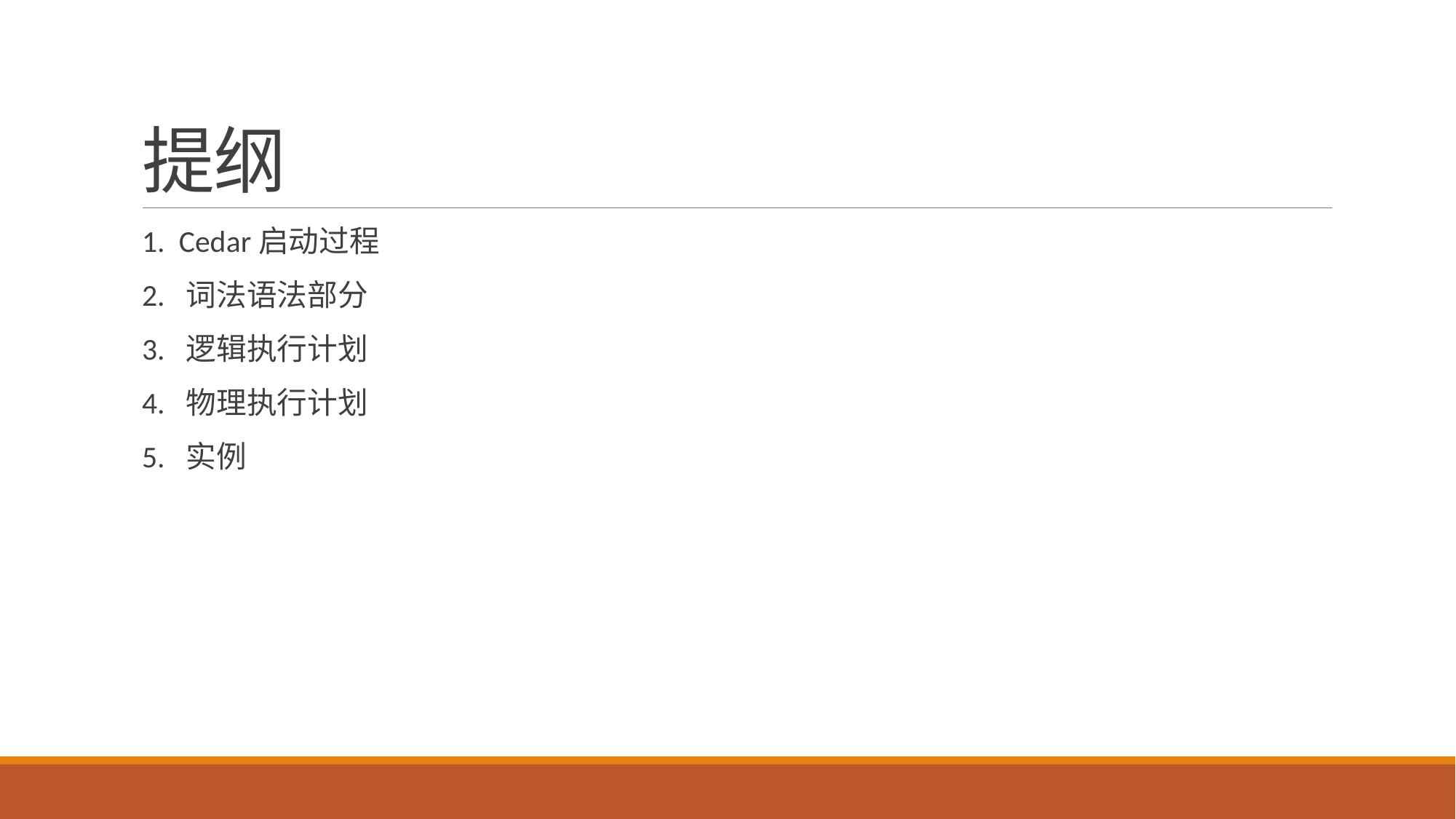

# 提纲
1.  Cedar启动过程
2.  词法语法部分
3.  逻辑执行计划
4.  物理执行计划
5.  实例